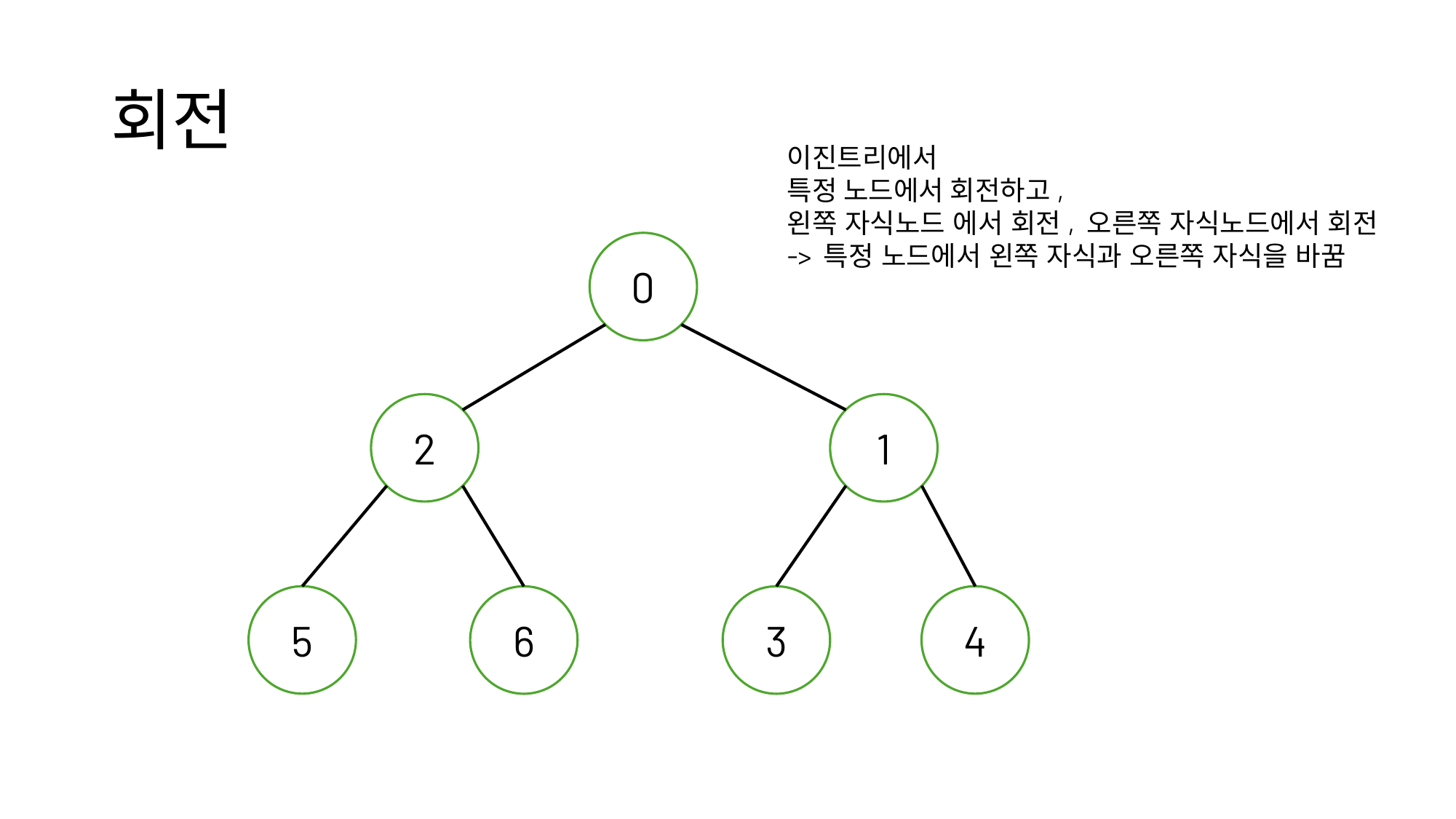

# 회전
이진트리에서
특정 노드에서 회전하고,
왼쪽 자식노드 에서 회전, 오른쪽 자식노드에서 회전
-> 특정 노드에서 왼쪽 자식과 오른쪽 자식을 바꿈
0
2
1
5
4
6
3